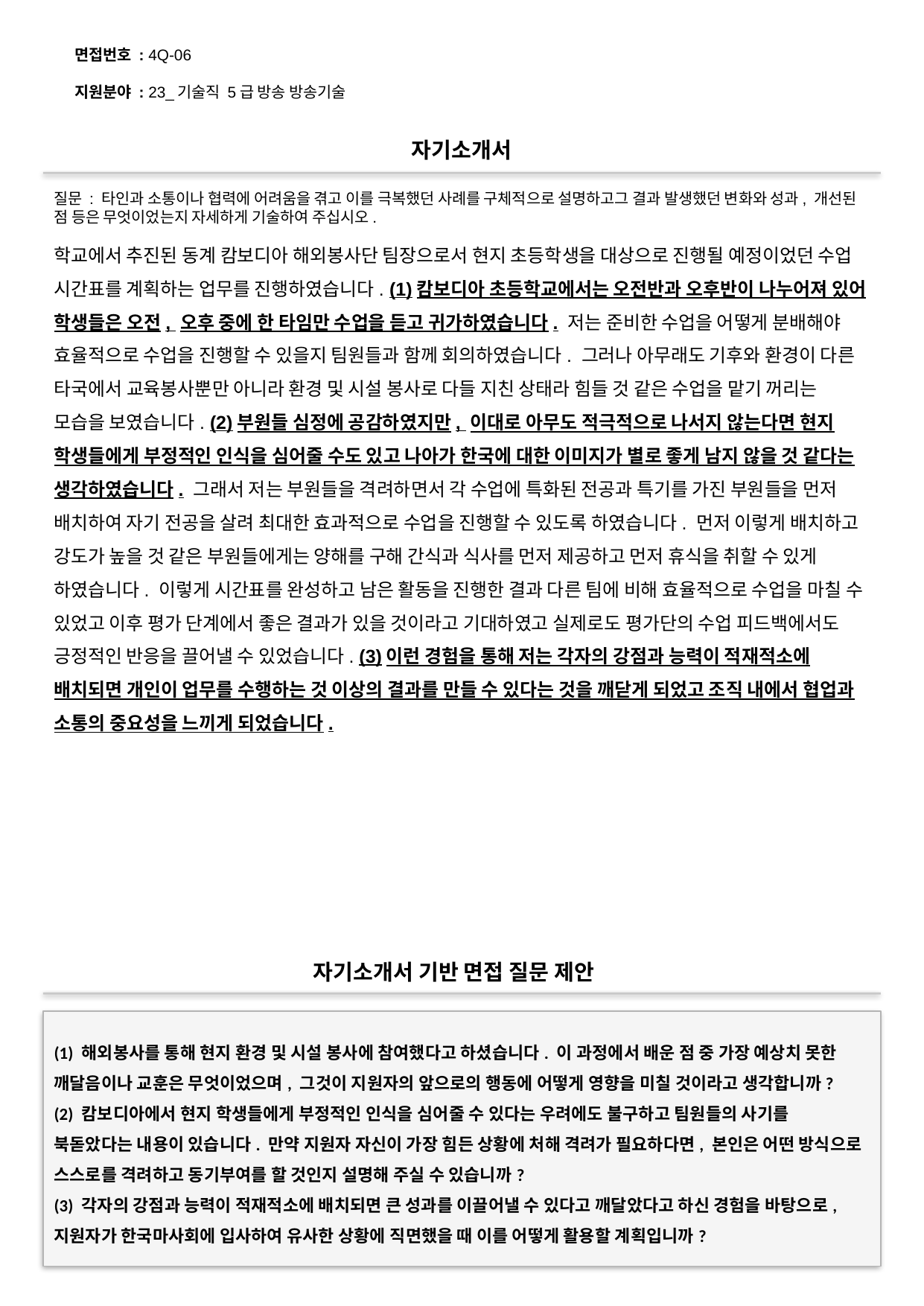

면접번호 : 4Q-06

지원분야 : 23_기술직 5급 방송 방송기술
#

자기소개서

질문 : 타인과 소통이나 협력에 어려움을 겪고 이를 극복했던 사례를 구체적으로 설명하고그 결과 발생했던 변화와 성과, 개선된 점 등은 무엇이었는지 자세하게 기술하여 주십시오.

학교에서 추진된 동계 캄보디아 해외봉사단 팀장으로서 현지 초등학생을 대상으로 진행될 예정이었던 수업 시간표를 계획하는 업무를 진행하였습니다. (1)캄보디아 초등학교에서는 오전반과 오후반이 나누어져 있어 학생들은 오전, 오후 중에 한 타임만 수업을 듣고 귀가하였습니다. 저는 준비한 수업을 어떻게 분배해야 효율적으로 수업을 진행할 수 있을지 팀원들과 함께 회의하였습니다. 그러나 아무래도 기후와 환경이 다른 타국에서 교육봉사뿐만 아니라 환경 및 시설 봉사로 다들 지친 상태라 힘들 것 같은 수업을 맡기 꺼리는 모습을 보였습니다. (2)부원들 심정에 공감하였지만, 이대로 아무도 적극적으로 나서지 않는다면 현지 학생들에게 부정적인 인식을 심어줄 수도 있고 나아가 한국에 대한 이미지가 별로 좋게 남지 않을 것 같다는 생각하였습니다. 그래서 저는 부원들을 격려하면서 각 수업에 특화된 전공과 특기를 가진 부원들을 먼저 배치하여 자기 전공을 살려 최대한 효과적으로 수업을 진행할 수 있도록 하였습니다. 먼저 이렇게 배치하고 강도가 높을 것 같은 부원들에게는 양해를 구해 간식과 식사를 먼저 제공하고 먼저 휴식을 취할 수 있게 하였습니다. 이렇게 시간표를 완성하고 남은 활동을 진행한 결과 다른 팀에 비해 효율적으로 수업을 마칠 수 있었고 이후 평가 단계에서 좋은 결과가 있을 것이라고 기대하였고 실제로도 평가단의 수업 피드백에서도 긍정적인 반응을 끌어낼 수 있었습니다. (3)이런 경험을 통해 저는 각자의 강점과 능력이 적재적소에 배치되면 개인이 업무를 수행하는 것 이상의 결과를 만들 수 있다는 것을 깨닫게 되었고 조직 내에서 협업과 소통의 중요성을 느끼게 되었습니다.

자기소개서 기반 면접 질문 제안

(1) 해외봉사를 통해 현지 환경 및 시설 봉사에 참여했다고 하셨습니다. 이 과정에서 배운 점 중 가장 예상치 못한 깨달음이나 교훈은 무엇이었으며, 그것이 지원자의 앞으로의 행동에 어떻게 영향을 미칠 것이라고 생각합니까?
(2) 캄보디아에서 현지 학생들에게 부정적인 인식을 심어줄 수 있다는 우려에도 불구하고 팀원들의 사기를 북돋았다는 내용이 있습니다. 만약 지원자 자신이 가장 힘든 상황에 처해 격려가 필요하다면, 본인은 어떤 방식으로 스스로를 격려하고 동기부여를 할 것인지 설명해 주실 수 있습니까?
(3) 각자의 강점과 능력이 적재적소에 배치되면 큰 성과를 이끌어낼 수 있다고 깨달았다고 하신 경험을 바탕으로, 지원자가 한국마사회에 입사하여 유사한 상황에 직면했을 때 이를 어떻게 활용할 계획입니까?